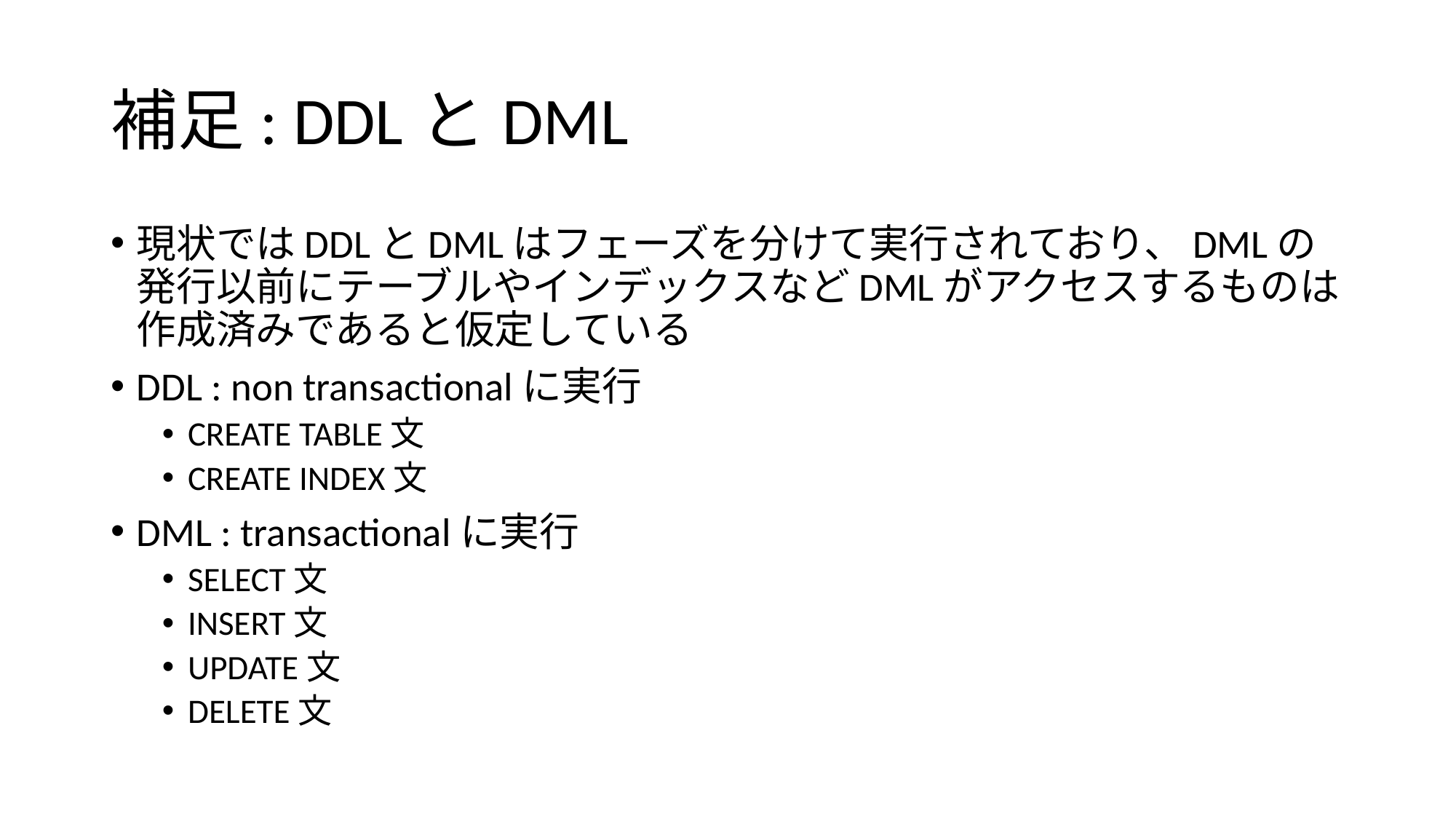

# 補足: DDLとDML
現状ではDDLとDMLはフェーズを分けて実行されており、DMLの発行以前にテーブルやインデックスなどDMLがアクセスするものは作成済みであると仮定している
DDL : non transactionalに実行
CREATE TABLE文
CREATE INDEX文
DML : transactionalに実行
SELECT文
INSERT文
UPDATE文
DELETE文